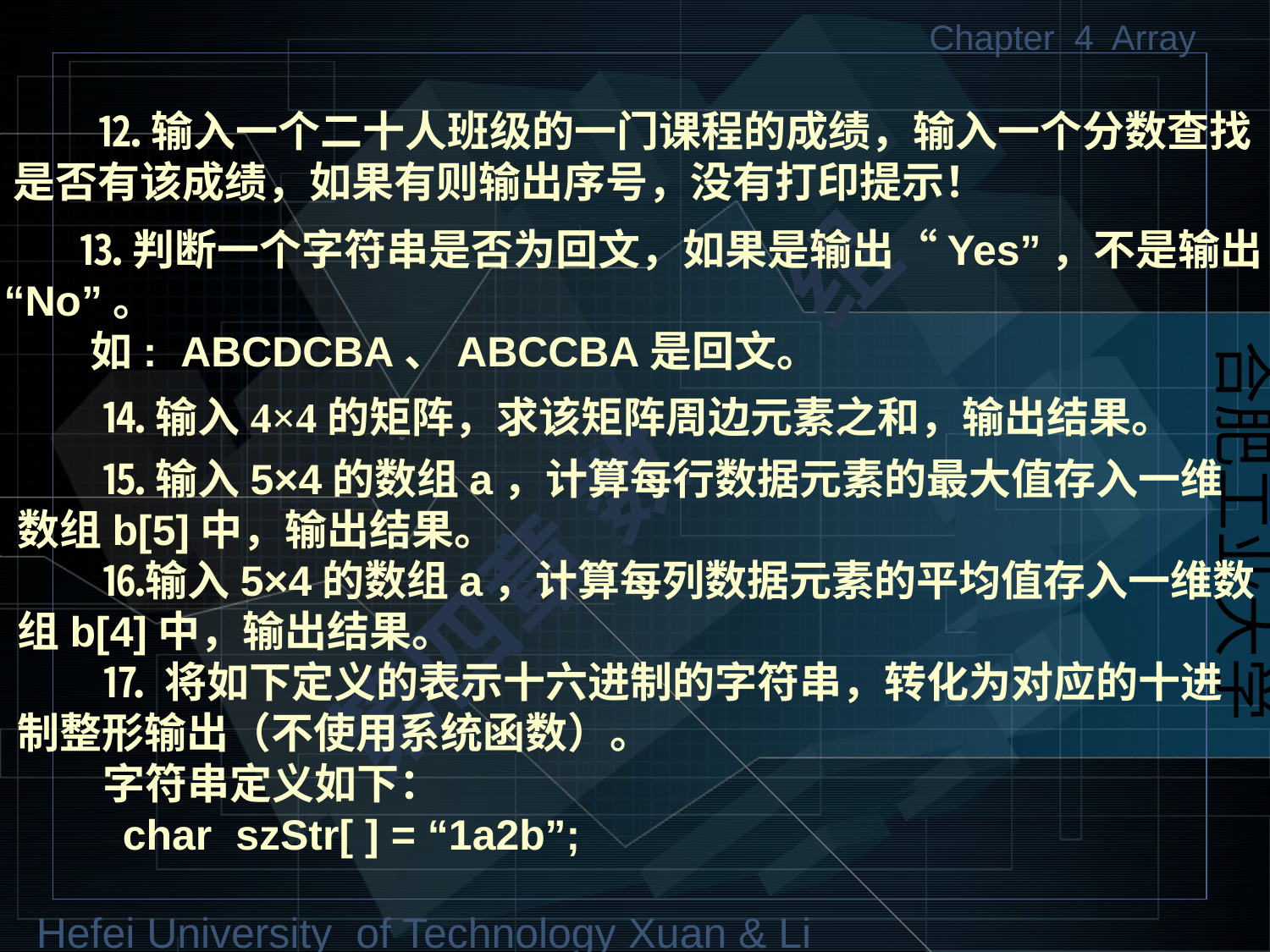

# ⒓输入一个二十人班级的一门课程的成绩，输入一个分数查找是否有该成绩，如果有则输出序号，没有打印提示！
        ⒔判断一个字符串是否为回文，如果是输出“Yes”，不是输出
“No”。
        如:  ABCDCBA、ABCCBA是回文。
         ⒕输入4×4的矩阵，求该矩阵周边元素之和，输出结果。
         ⒖输入5×4的数组a，计算每行数据元素的最大值存入一维数组b[5]中，输出结果。
         ⒗输入5×4的数组a，计算每列数据元素的平均值存入一维数组b[4]中，输出结果。
         ⒘  将如下定义的表示十六进制的字符串，转化为对应的十进制整形输出（不使用系统函数）。
         字符串定义如下：
          char  szStr[ ] = “1a2b”;